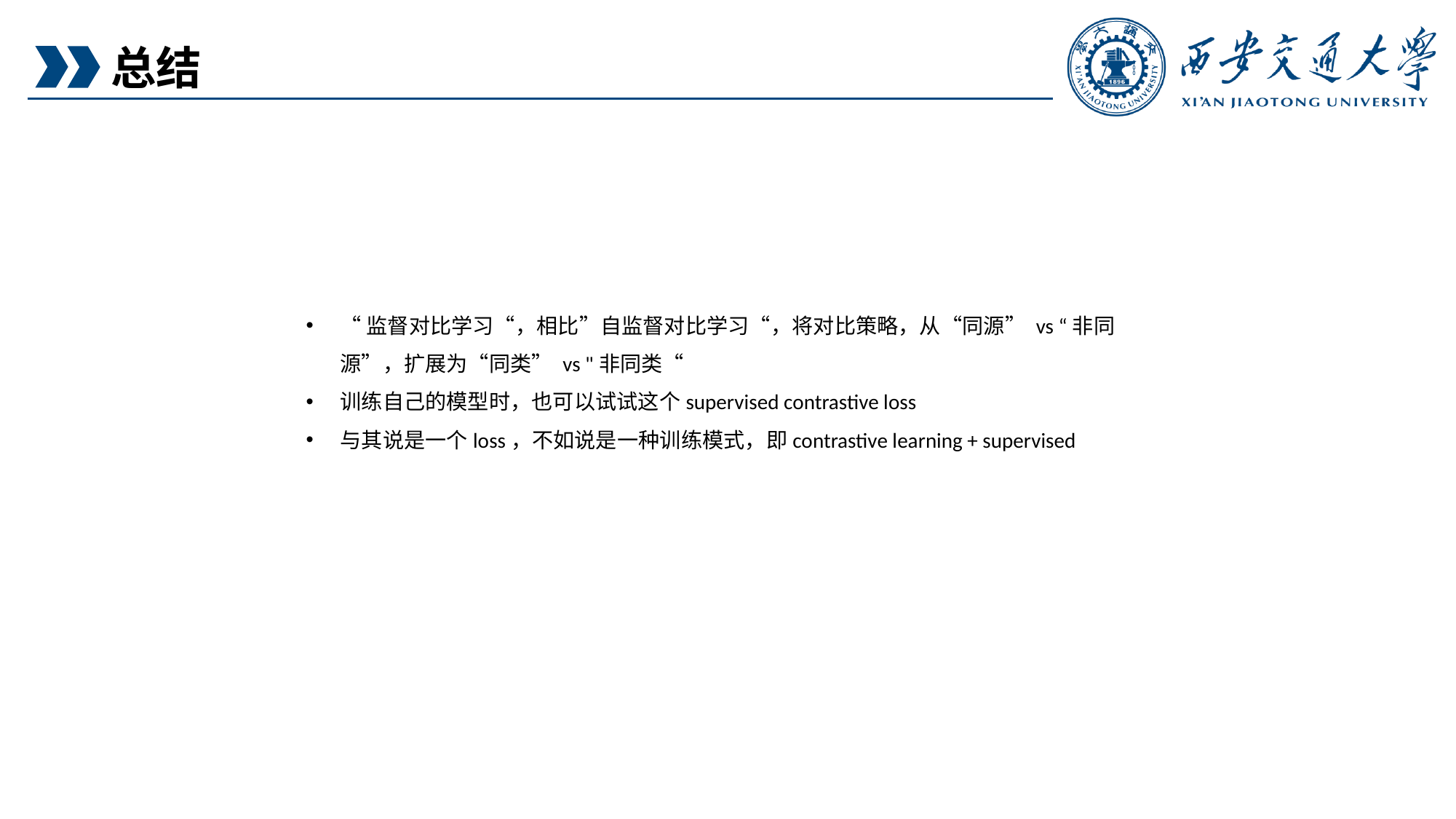

总结

“监督对比学习“，相比”自监督对比学习“，将对比策略，从“同源” vs “非同源”，扩展为“同类” vs "非同类“
训练自己的模型时，也可以试试这个supervised contrastive loss
与其说是一个loss，不如说是一种训练模式，即contrastive learning + supervised